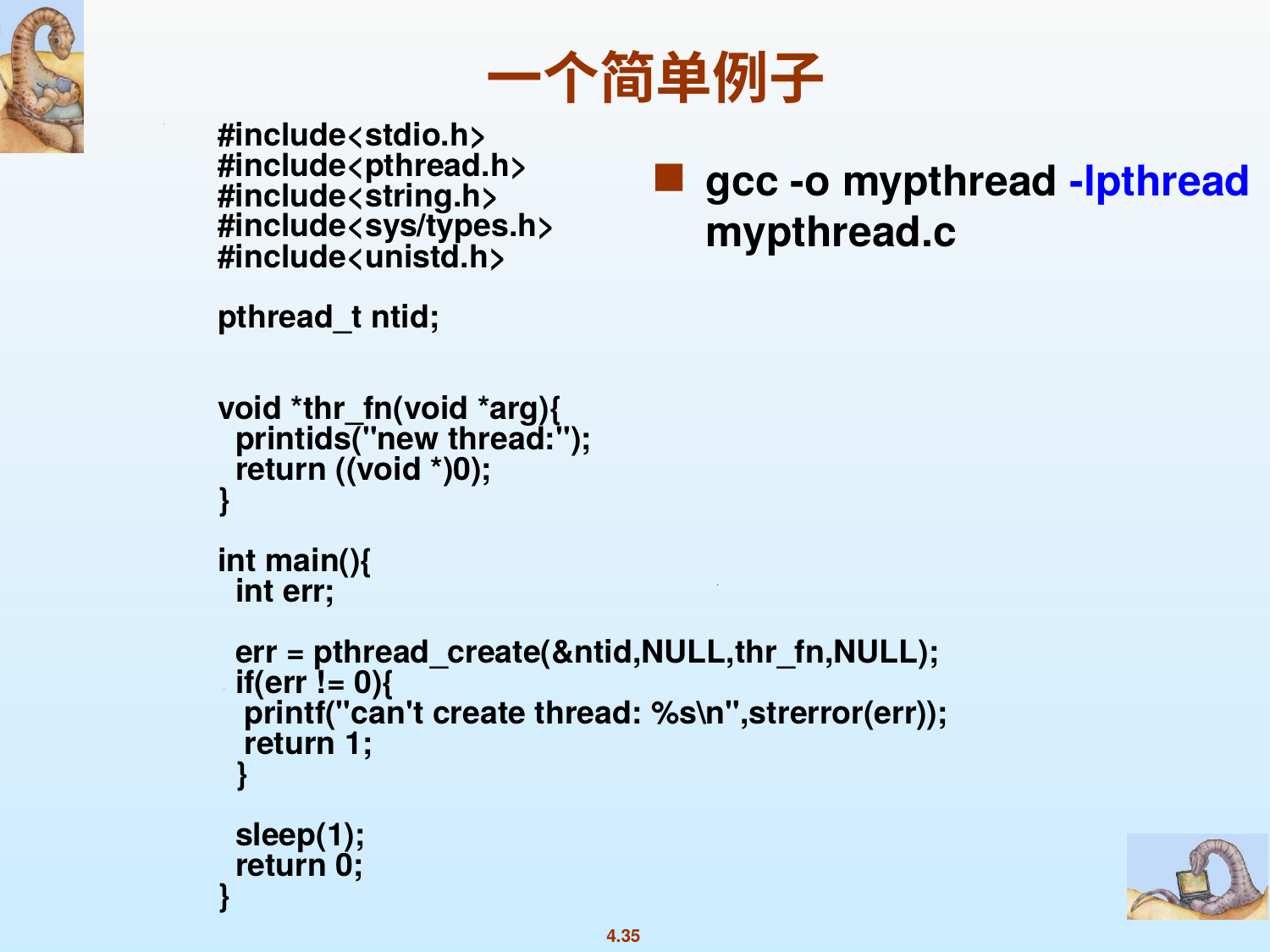

# 一个简单例子
#include<stdio.h>
#include<pthread.h>
#include<string.h>
#include<sys/types.h>
#include<unistd.h>
pthread_t ntid;
void *thr_fn(void *arg){
  printids("new thread:");
  return ((void *)0);
}
int main(){
  int err;
  err = pthread_create(&ntid,NULL,thr_fn,NULL);
  if(err != 0){
   printf("can't create thread: %s\n",strerror(err));
   return 1;
  }
  sleep(1);
  return 0;
}
gcc -o mypthread -lpthread mypthread.c